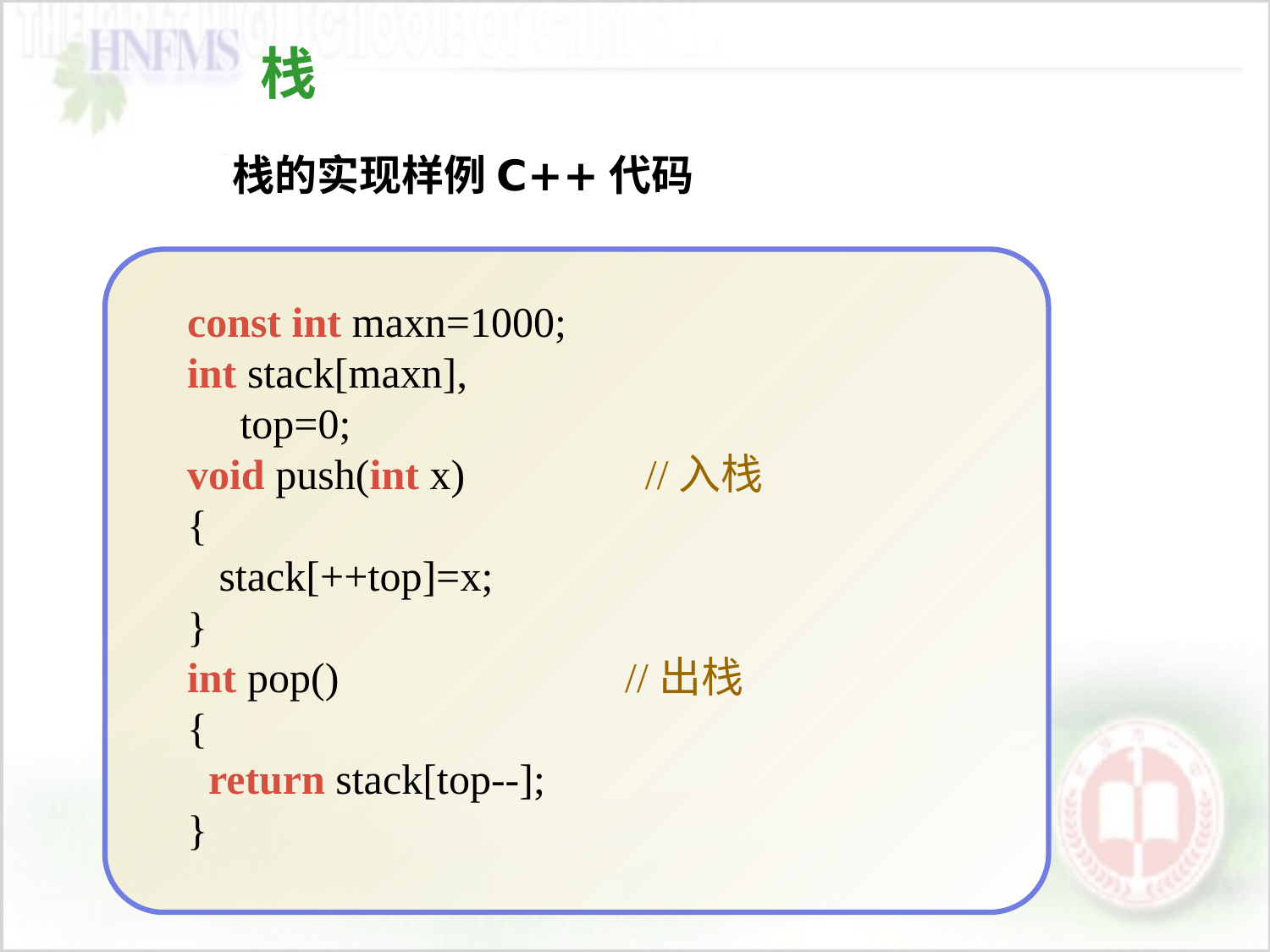

栈
栈的实现样例C++代码

const int maxn=1000;
int stack[maxn],
     top=0;
void push(int x)                 //入栈
{
   stack[++top]=x;
}
int pop()                           //出栈
{
  return stack[top--];
}